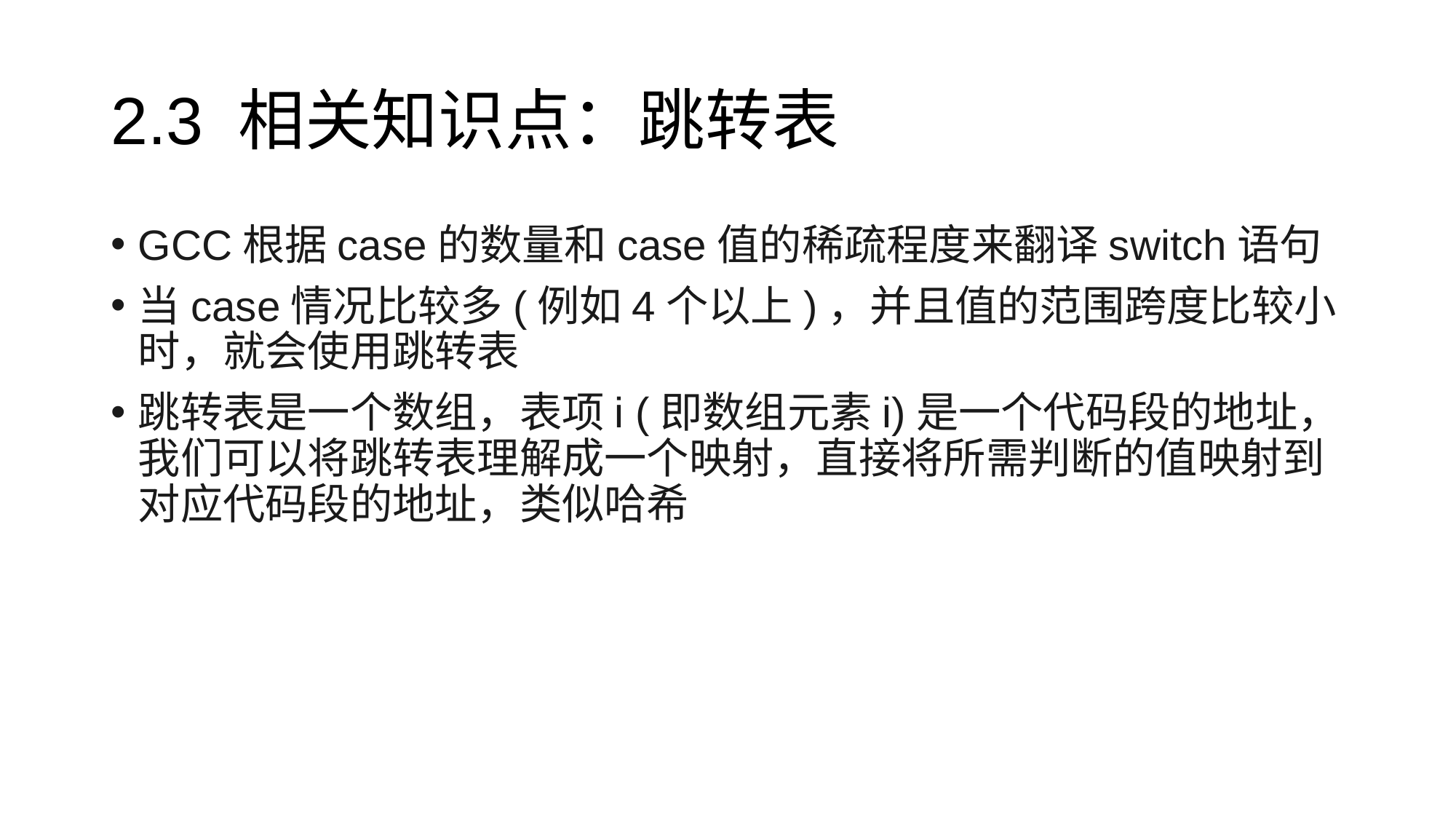

# 2.3 相关知识点：跳转表
GCC根据case的数量和case值的稀疏程度来翻译switch语句
当case情况比较多(例如4个以上)，并且值的范围跨度比较小时，就会使用跳转表
跳转表是一个数组，表项i (即数组元素i)是一个代码段的地址，我们可以将跳转表理解成一个映射，直接将所需判断的值映射到对应代码段的地址，类似哈希